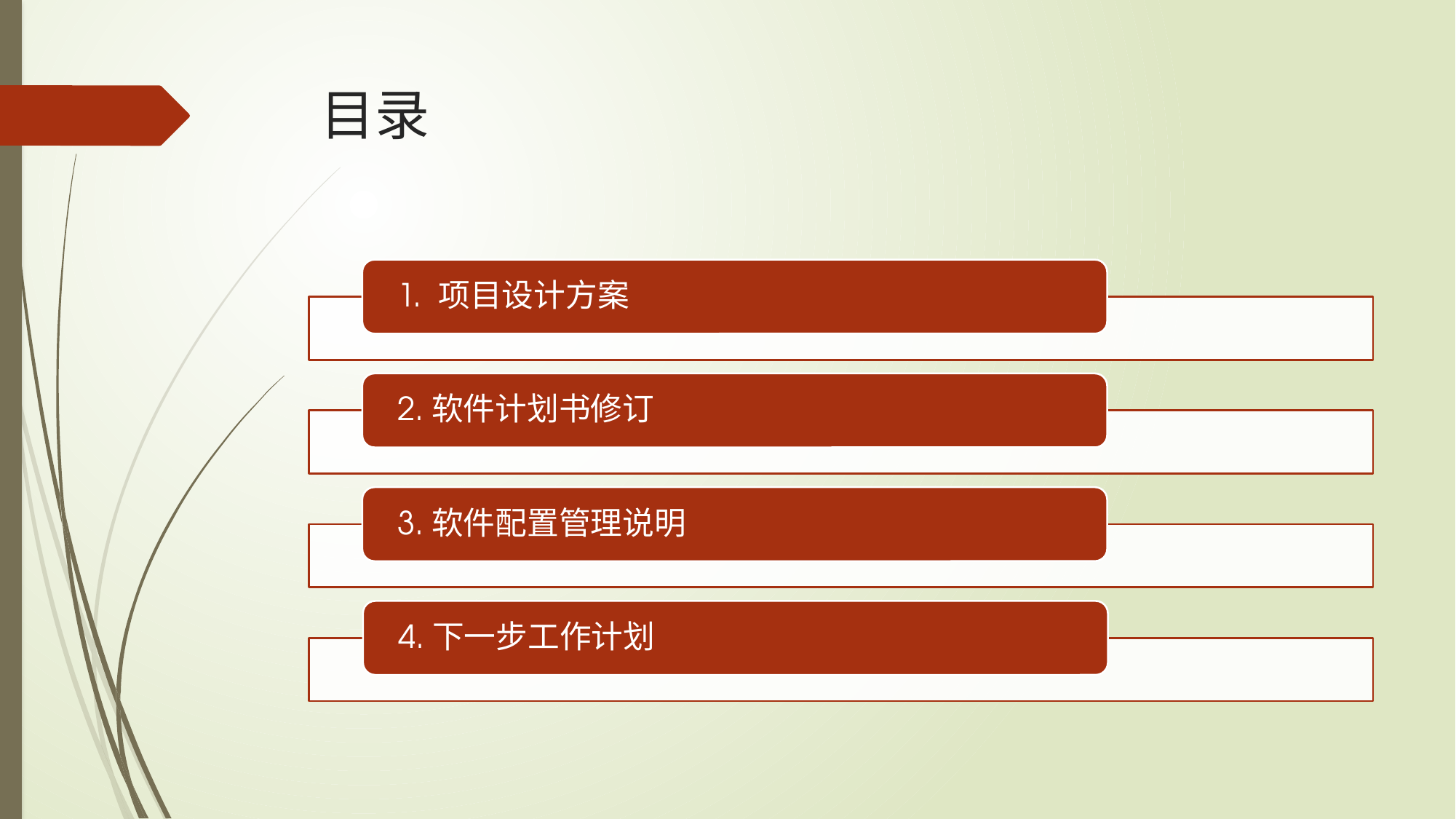

# 目录
1. 项目设计方案
2.软件计划书修订
3.软件配置管理说明
4.下一步工作计划